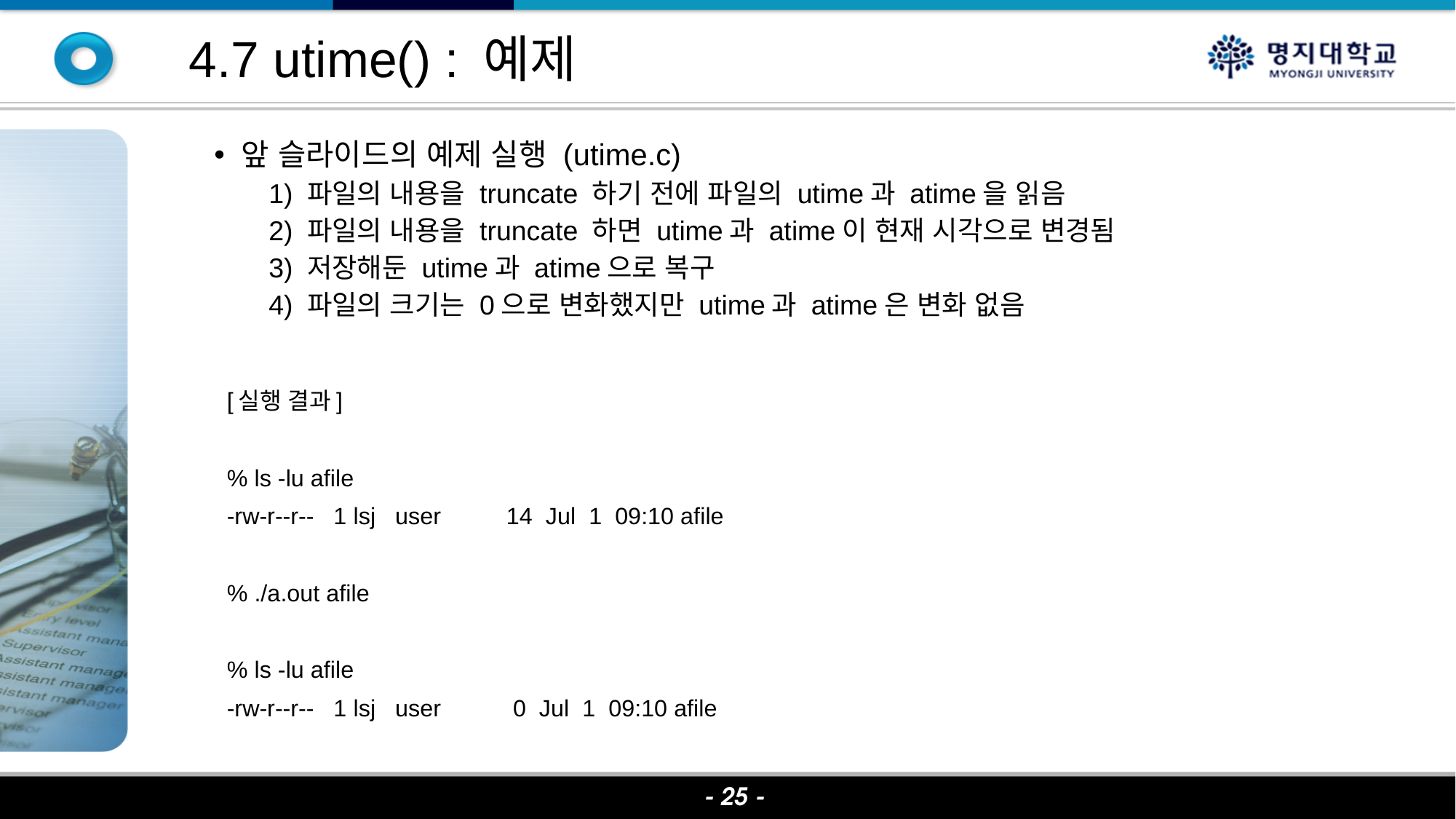

4.7 utime() : 예제
앞 슬라이드의 예제 실행 (utime.c)
1) 파일의 내용을 truncate 하기 전에 파일의 utime과 atime을 읽음
2) 파일의 내용을 truncate 하면 utime과 atime이 현재 시각으로 변경됨
3) 저장해둔 utime과 atime으로 복구
4) 파일의 크기는 0으로 변화했지만 utime과 atime은 변화 없음
[실행 결과]

% ls -lu afile
-rw-r--r--   1 lsj   user          14  Jul  1  09:10 afile

% ./a.out afile

% ls -lu afile
-rw-r--r--   1 lsj   user           0  Jul  1  09:10 afile
- 25 -